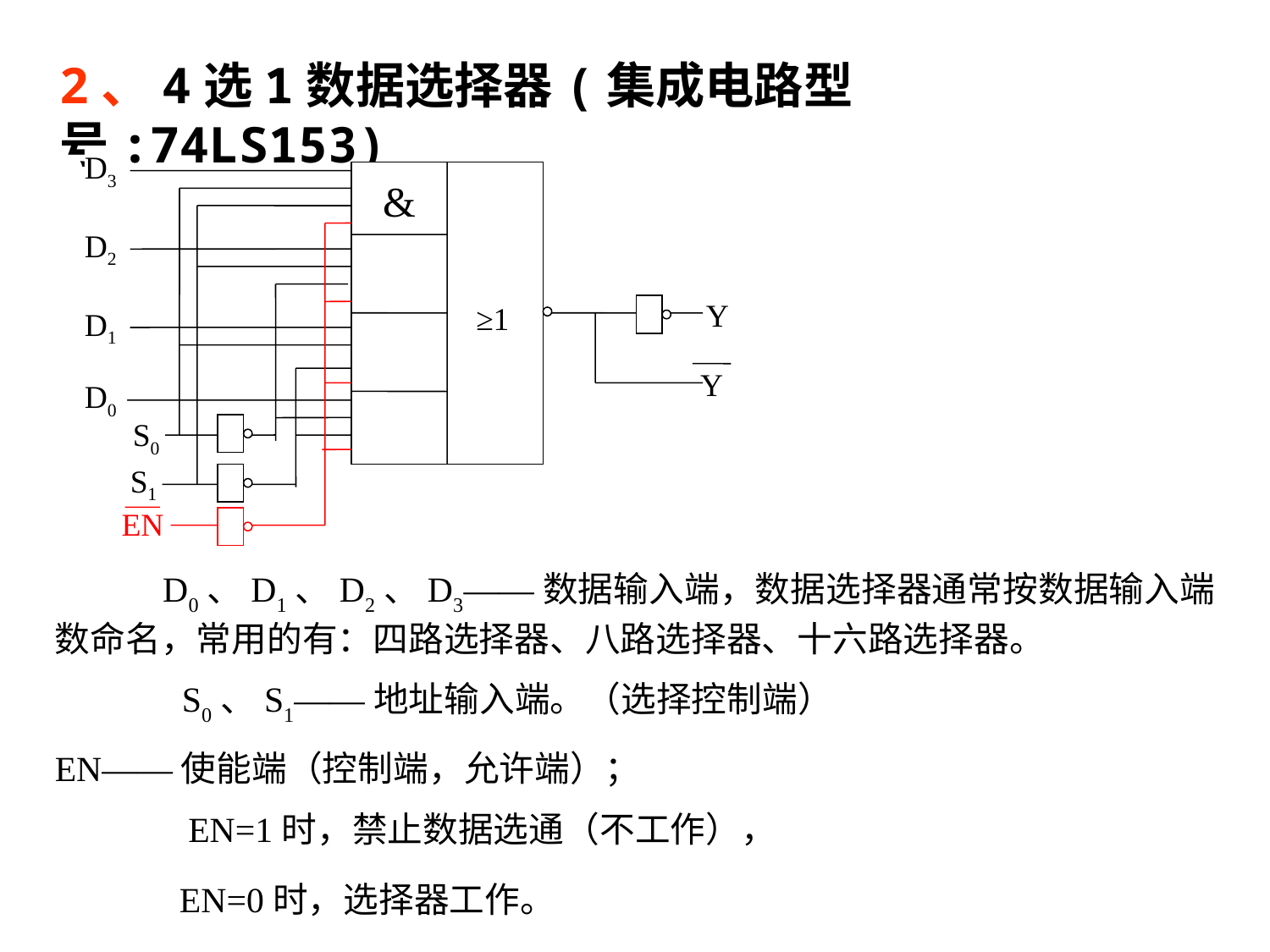

2、4选1数据选择器(集成电路型号:74LS153)
D3

&

D2

Y
≥1
D1

Y

D0

S0

S1

EN

            D0、D1、D2、D3——数据输入端，数据选择器通常按数据输入端数命名，常用的有：四路选择器、八路选择器、十六路选择器。
	S0、S1——地址输入端。（选择控制端）
EN——使能端（控制端，允许端）；
               EN=1时，禁止数据选通（不工作），
              EN=0时，选择器工作。